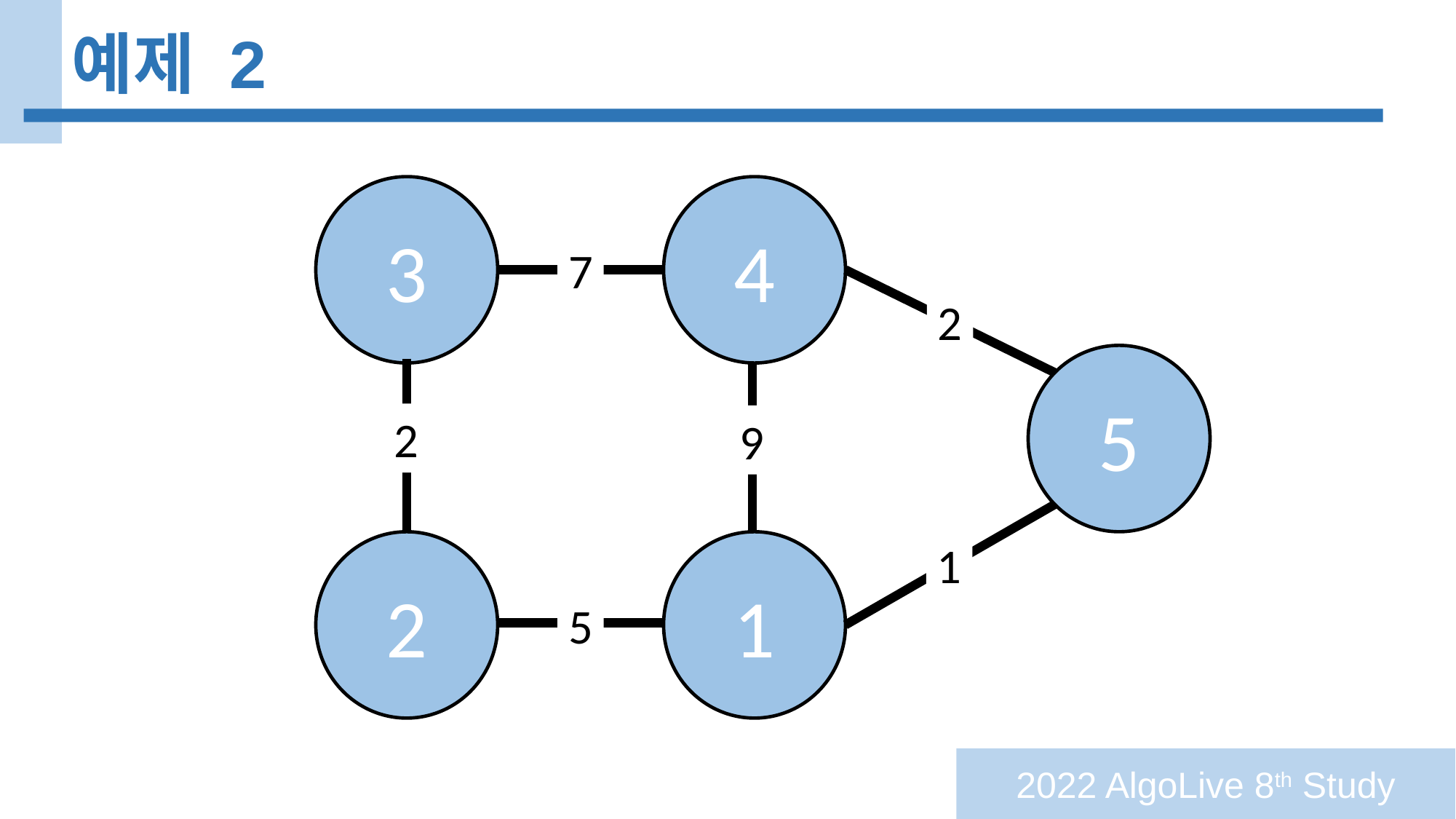

# 예제 2
3
4
7
2
5
2
9
1
2
1
5